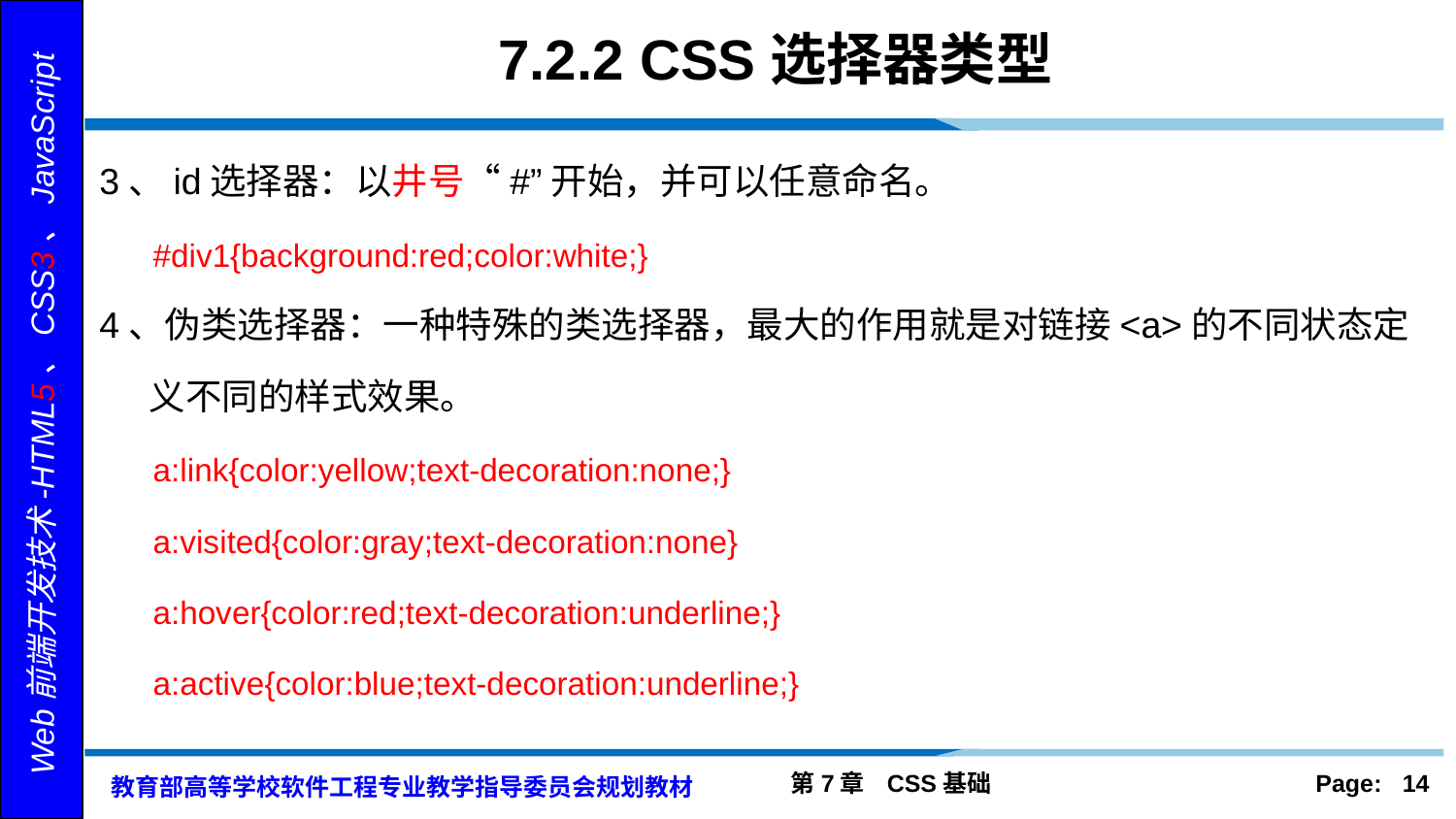

# 7.2.2 CSS选择器类型
3、id选择器：以井号“#”开始，并可以任意命名。
      #div1{background:red;color:white;}
4、伪类选择器：一种特殊的类选择器，最大的作用就是对链接<a>的不同状态定
     义不同的样式效果。
      a:link{color:yellow;text-decoration:none;}
      a:visited{color:gray;text-decoration:none}
      a:hover{color:red;text-decoration:underline;}
      a:active{color:blue;text-decoration:underline;}